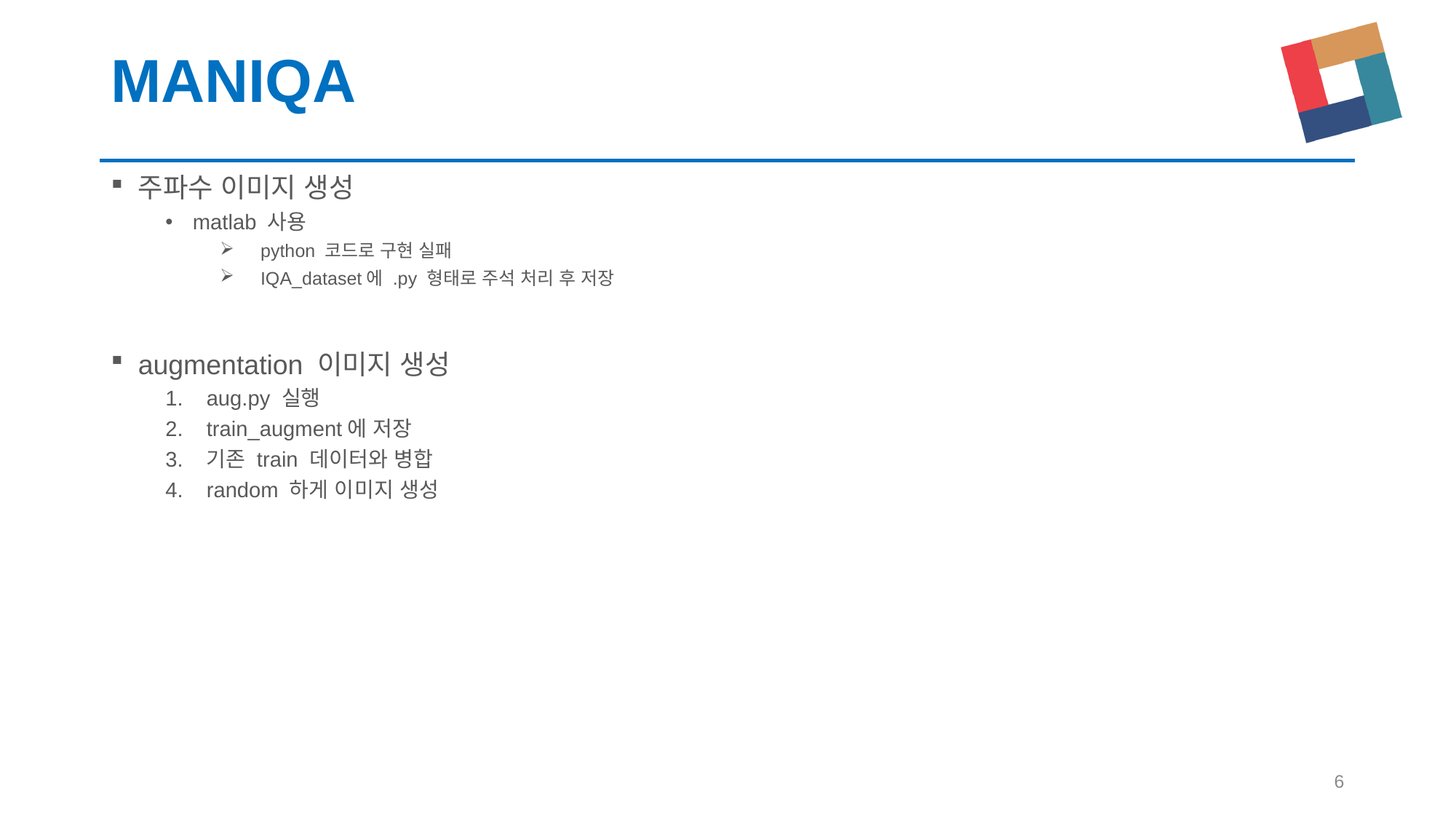

# MANIQA
주파수 이미지 생성
matlab 사용
python 코드로 구현 실패
IQA_dataset에 .py 형태로 주석 처리 후 저장

augmentation 이미지 생성
aug.py 실행
train_augment에 저장
기존 train 데이터와 병합
random 하게 이미지 생성

6